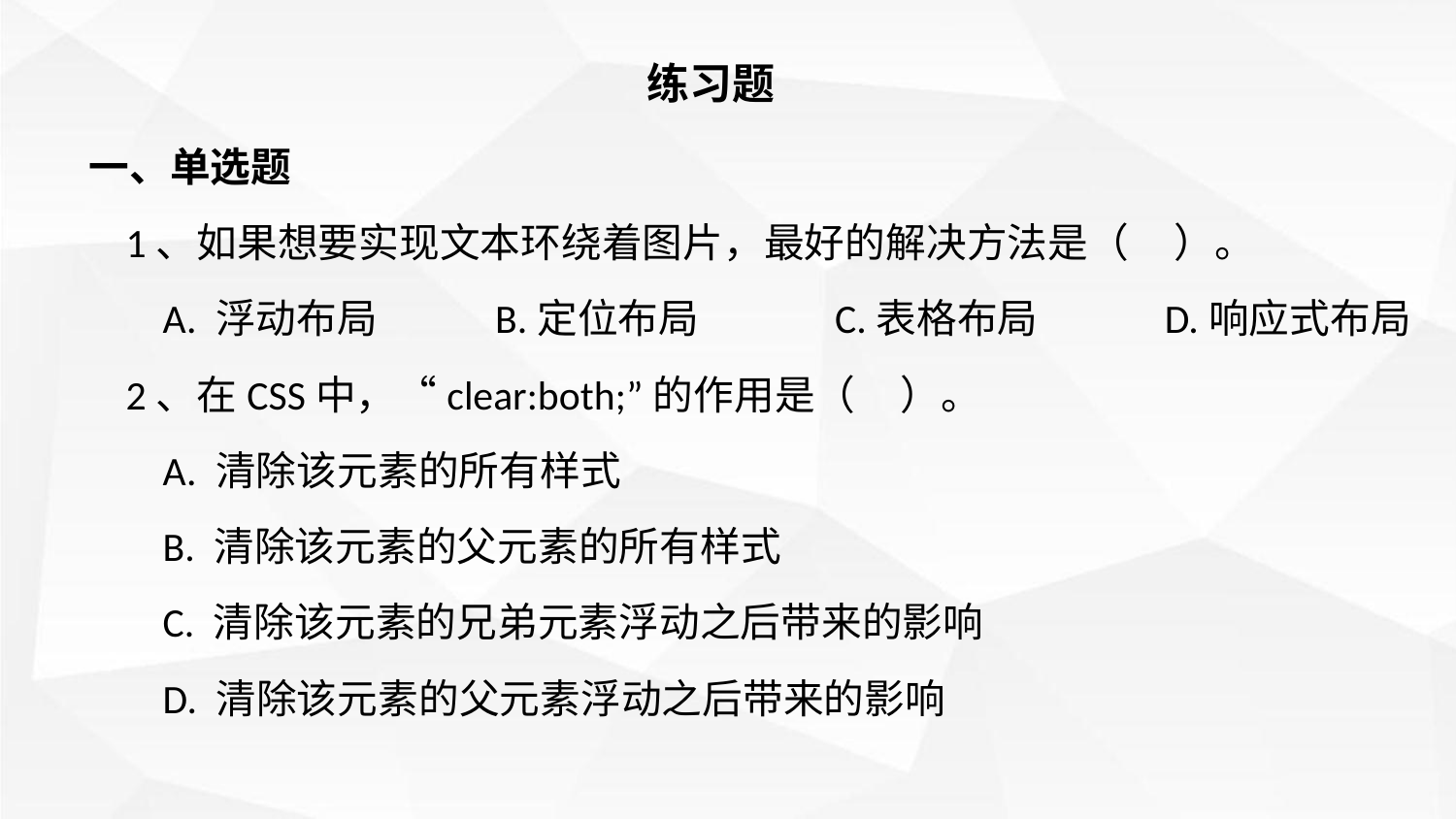

练习题
一、单选题
    1、如果想要实现文本环绕着图片，最好的解决方法是（     ）。
        A. 浮动布局            B.定位布局              C.表格布局             D.响应式布局
    2、在CSS中，“clear:both;”的作用是（     ）。
        A. 清除该元素的所有样式
        B. 清除该元素的父元素的所有样式
        C. 清除该元素的兄弟元素浮动之后带来的影响
        D. 清除该元素的父元素浮动之后带来的影响